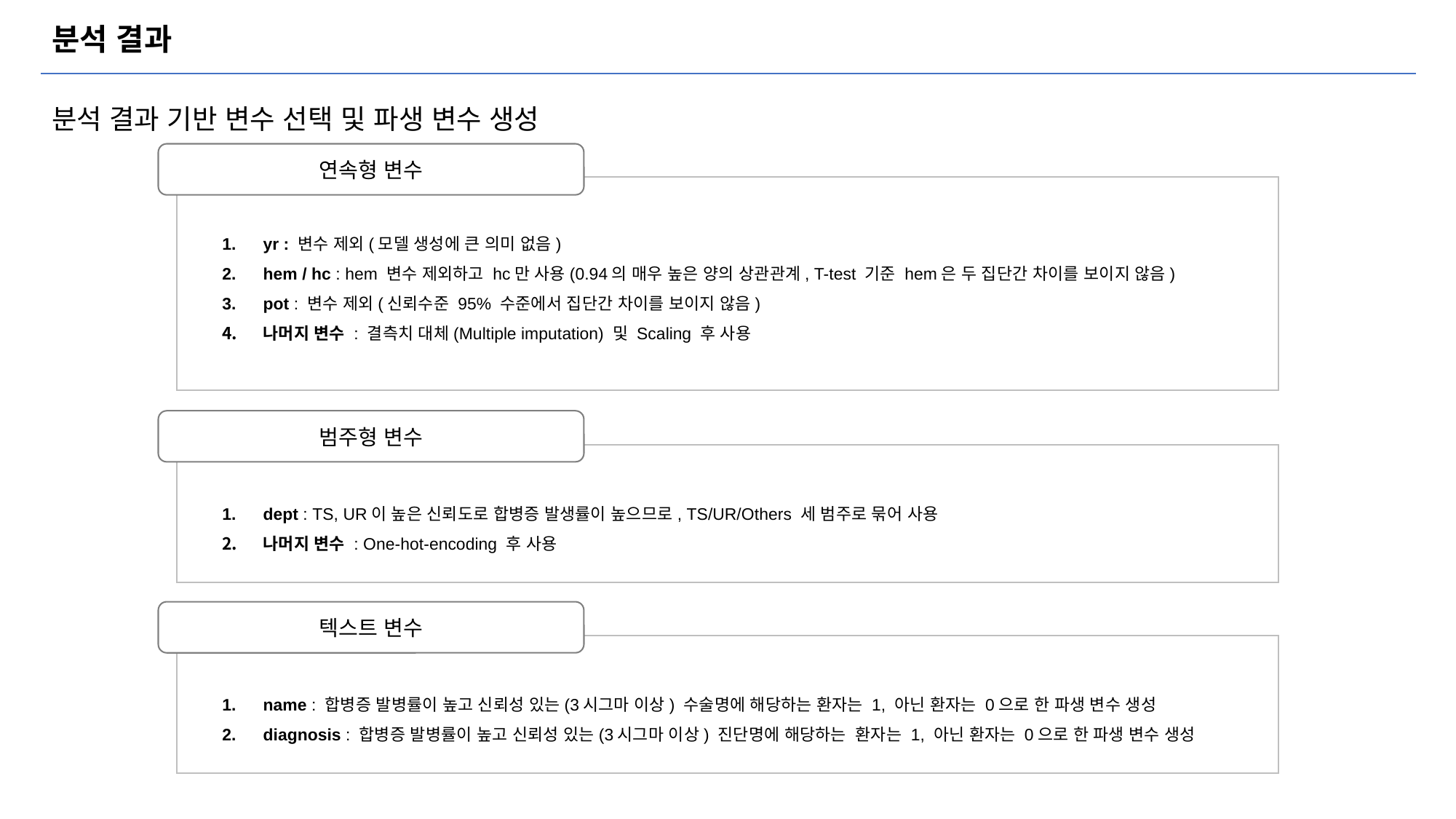

# 분석 결과
분석 결과 기반 변수 선택 및 파생 변수 생성
연속형 변수

yr : 변수 제외(모델 생성에 큰 의미 없음)
hem / hc : hem 변수 제외하고 hc만 사용(0.94의 매우 높은 양의 상관관계, T-test 기준 hem은 두 집단간 차이를 보이지 않음)
pot : 변수 제외(신뢰수준 95% 수준에서 집단간 차이를 보이지 않음)
나머지 변수 : 결측치 대체(Multiple imputation) 및 Scaling 후 사용
범주형 변수

dept : TS, UR이 높은 신뢰도로 합병증 발생률이 높으므로, TS/UR/Others 세 범주로 묶어 사용
나머지 변수 : One-hot-encoding 후 사용
텍스트 변수

name : 합병증 발병률이 높고 신뢰성 있는(3시그마 이상) 수술명에 해당하는 환자는 1, 아닌 환자는 0으로 한 파생 변수 생성
diagnosis : 합병증 발병률이 높고 신뢰성 있는(3시그마 이상) 진단명에 해당하는  환자는 1, 아닌 환자는 0으로 한 파생 변수 생성